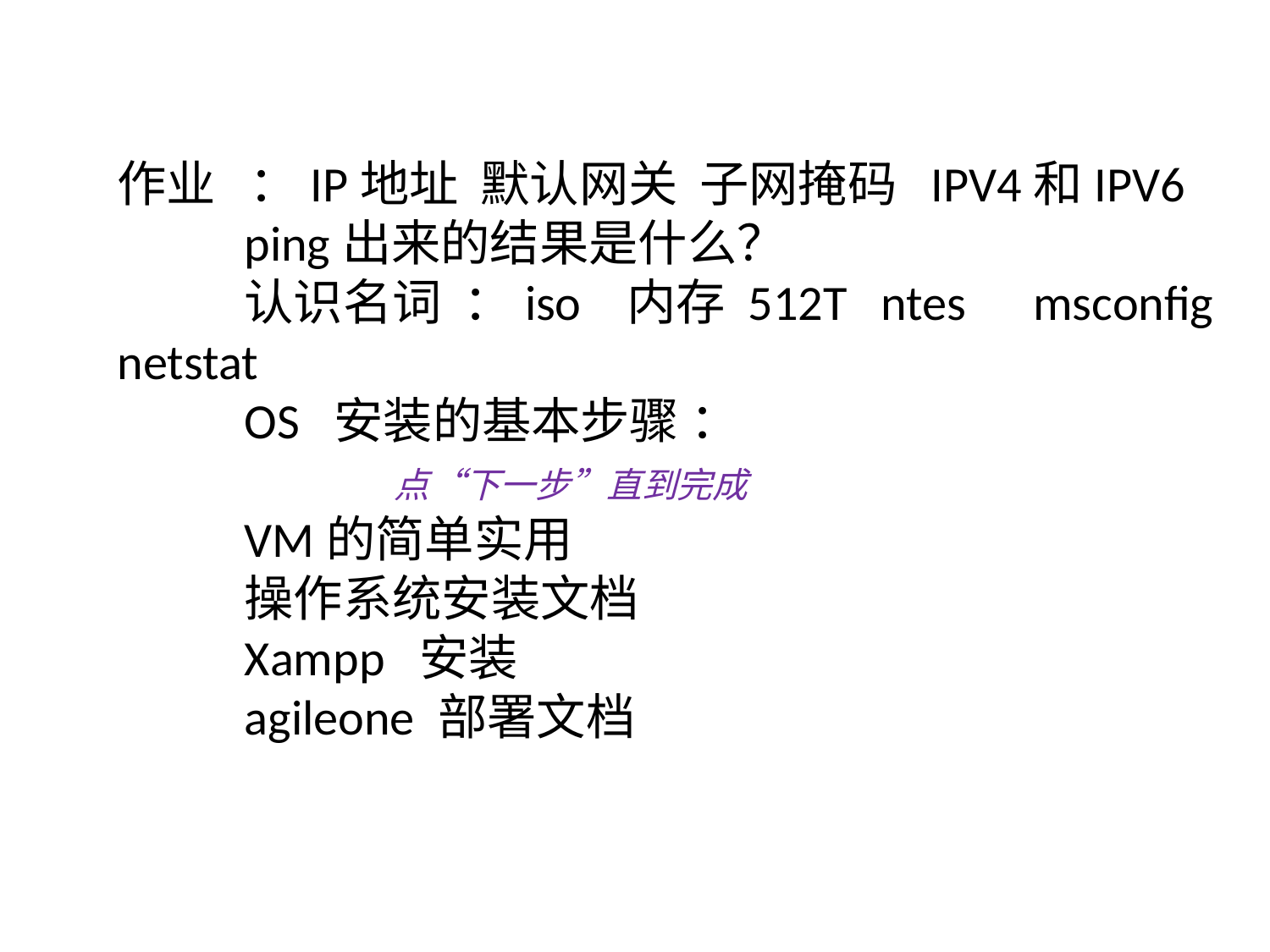

作业   ：IP地址  默认网关  子网掩码  IPV4和IPV6     	ping出来的结果是什么？
	认识名词  ：iso   内存 512T   ntes      msconfig netstat
	OS  安装的基本步骤 ：
		 点“下一步”直到完成
	VM的简单实用
	操作系统安装文档
	Xampp  安装
	agileone 部署文档